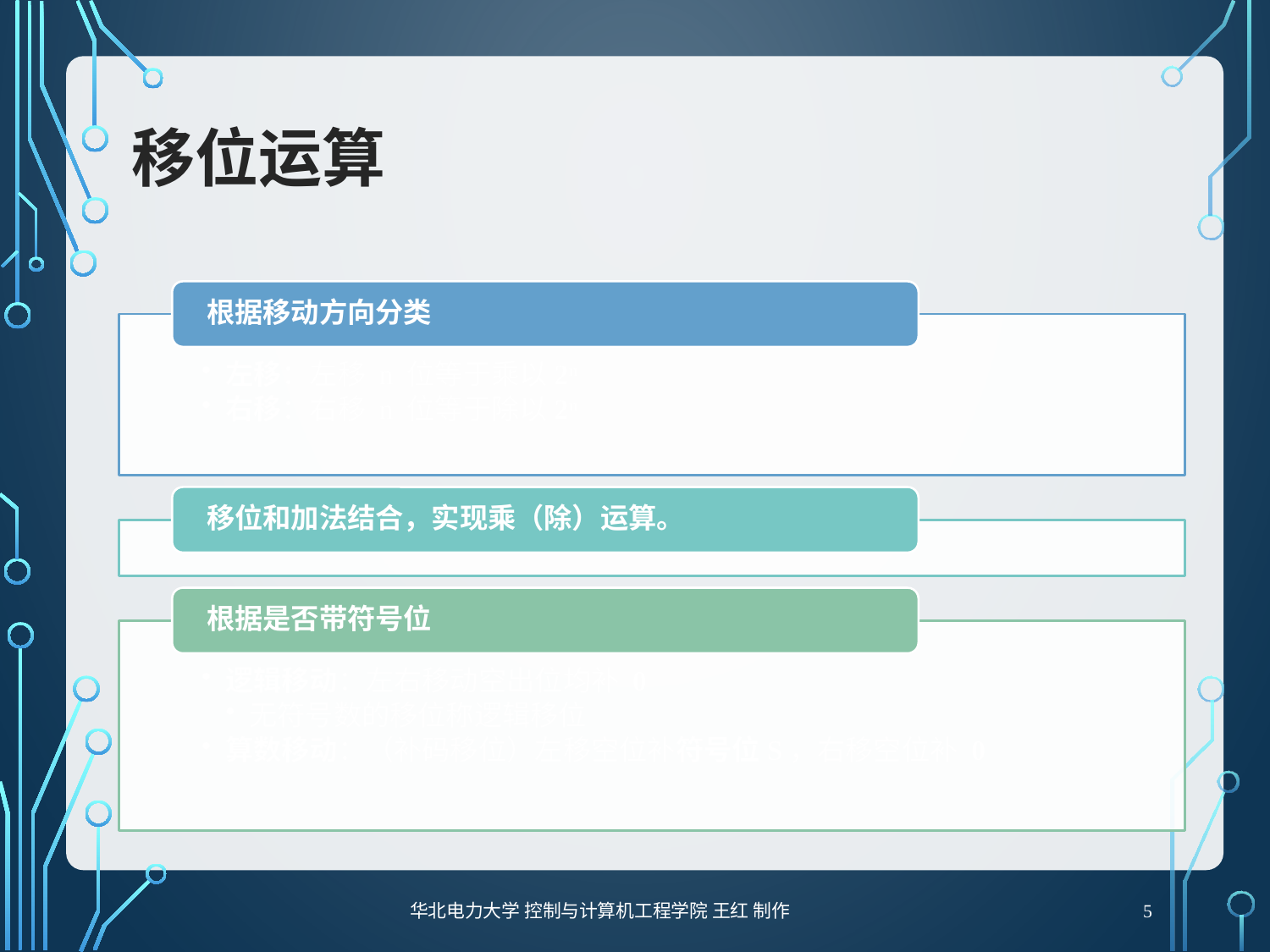

# 移位运算
左移：左移 n 位等于乘以2n
右移：右移 n 位等于除以2n
根据移动方向分类
移位和加法结合，实现乘（除）运算。
逻辑移动：左右移动空出位均补 0
无符号数的移位称逻辑移位
算数移动：（补码移位）左移空位补符号位S，右移空位补 0
根据是否带符号位
5
华北电力大学 控制与计算机工程学院 王红 制作